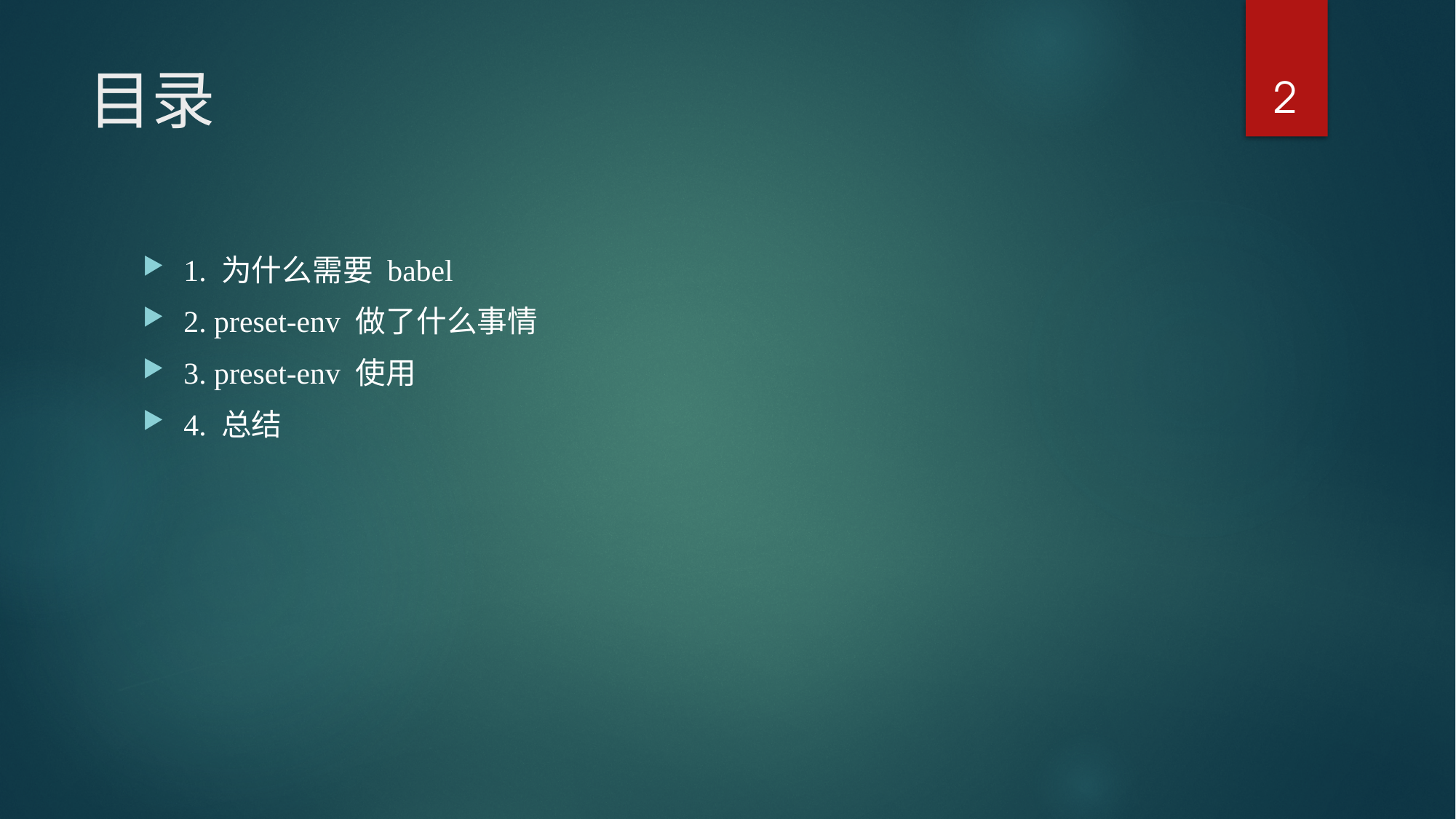

2
# 目录
1. 为什么需要 babel
2. preset-env 做了什么事情
3. preset-env 使用
4. 总结